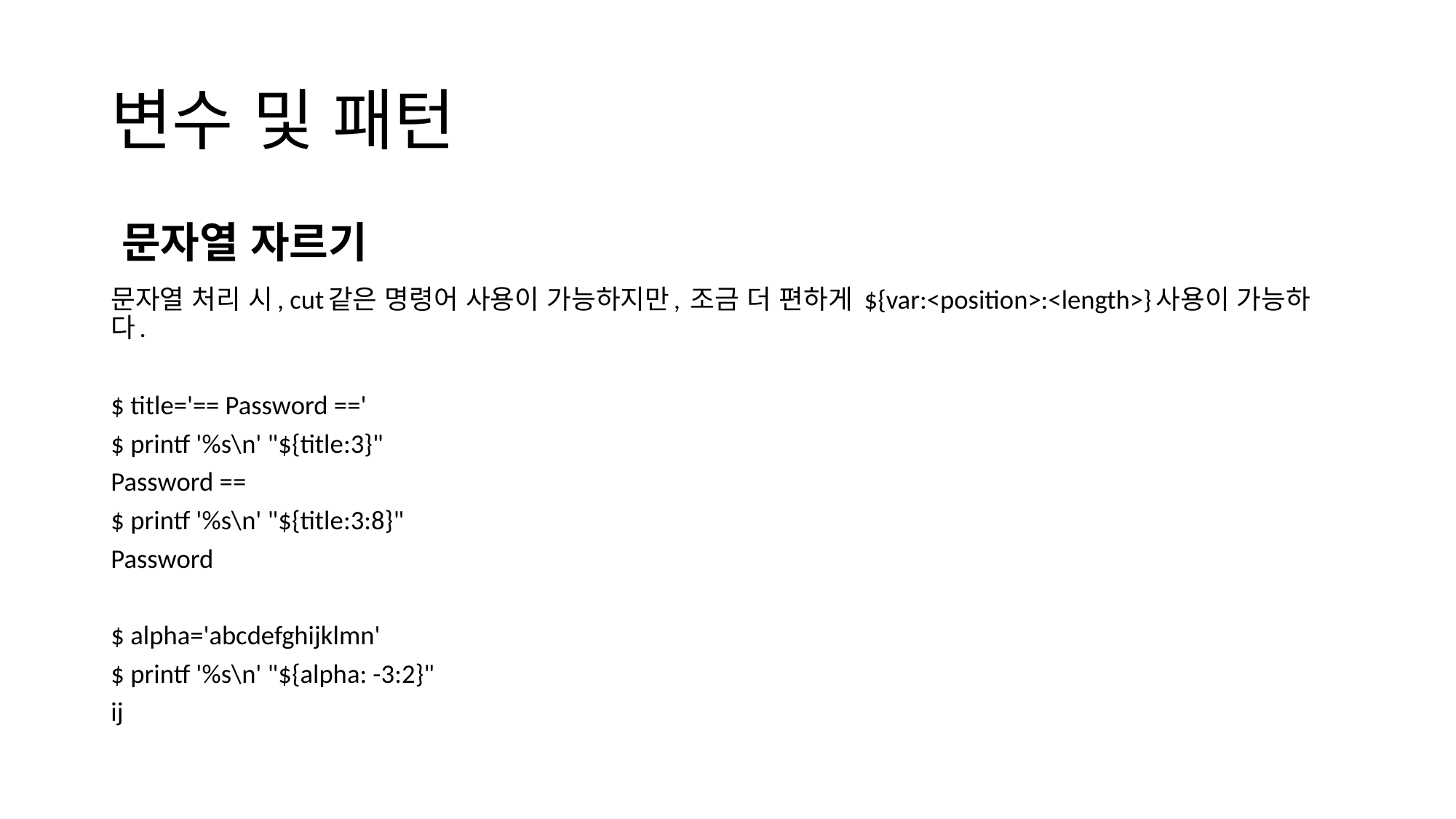

# 변수 및 패턴
문자열 자르기
문자열 처리 시, cut같은 명령어 사용이 가능하지만, 조금 더 편하게 ${var:<position>:<length>}사용이 가능하다.

$ title='== Password =='
$ printf '%s\n' "${title:3}"
Password ==
$ printf '%s\n' "${title:3:8}"
Password

$ alpha='abcdefghijklmn'
$ printf '%s\n' "${alpha: -3:2}"
ij